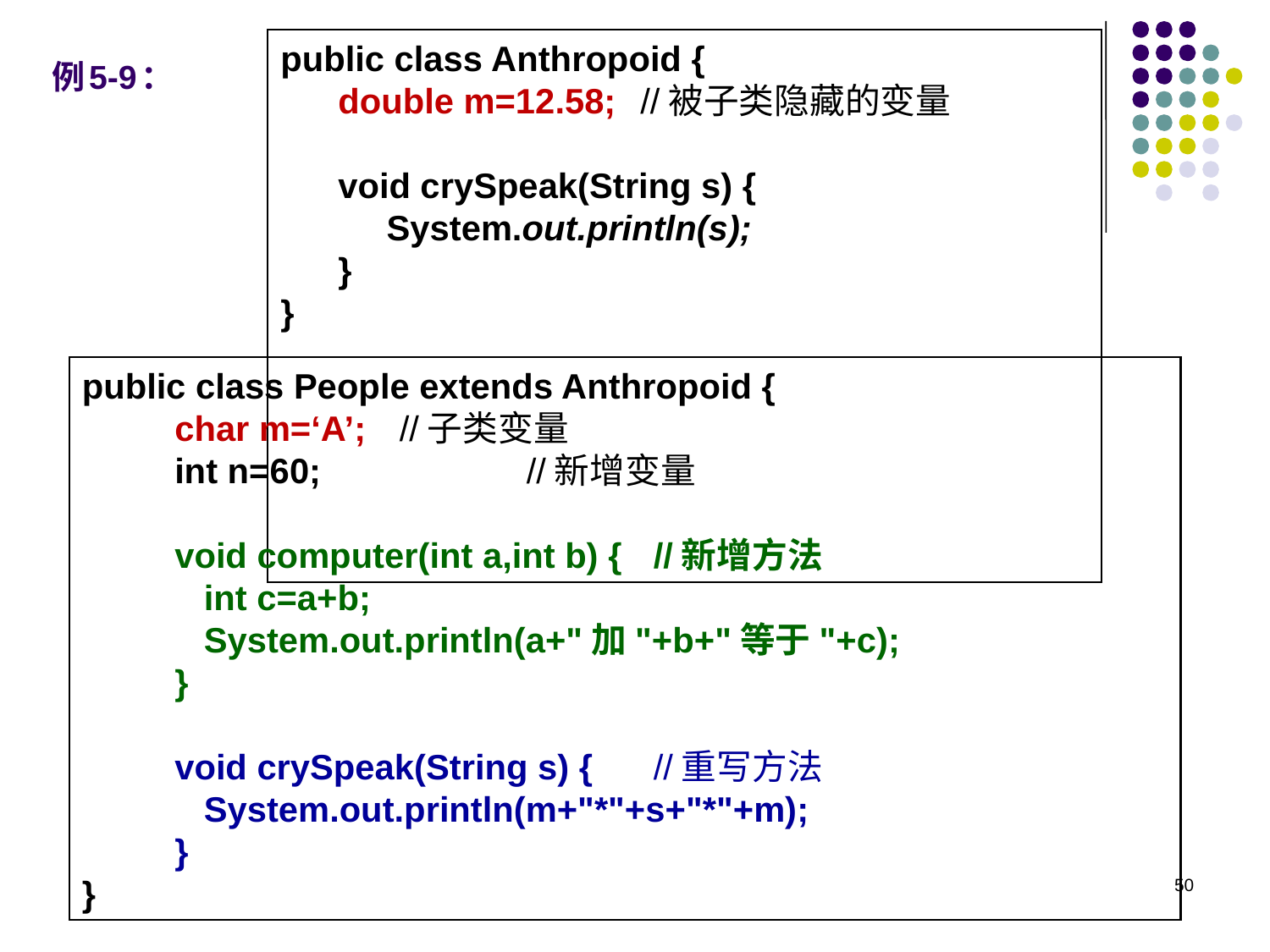

public class Anthropoid {
 double m=12.58;	 //被子类隐藏的变量

 void crySpeak(String s) {
 System.out.println(s);
 }
}
# 例5-9：
public class People extends Anthropoid {
   char m=‘A’; 	//子类变量
   int n=60;		//新增变量

   void computer(int a,int b) {	//新增方法
      int c=a+b;
      System.out.println(a+"加"+b+"等于"+c);
   }

   void crySpeak(String s) {	//重写方法
      System.out.println(m+"*"+s+"*"+m);
   }
}
50